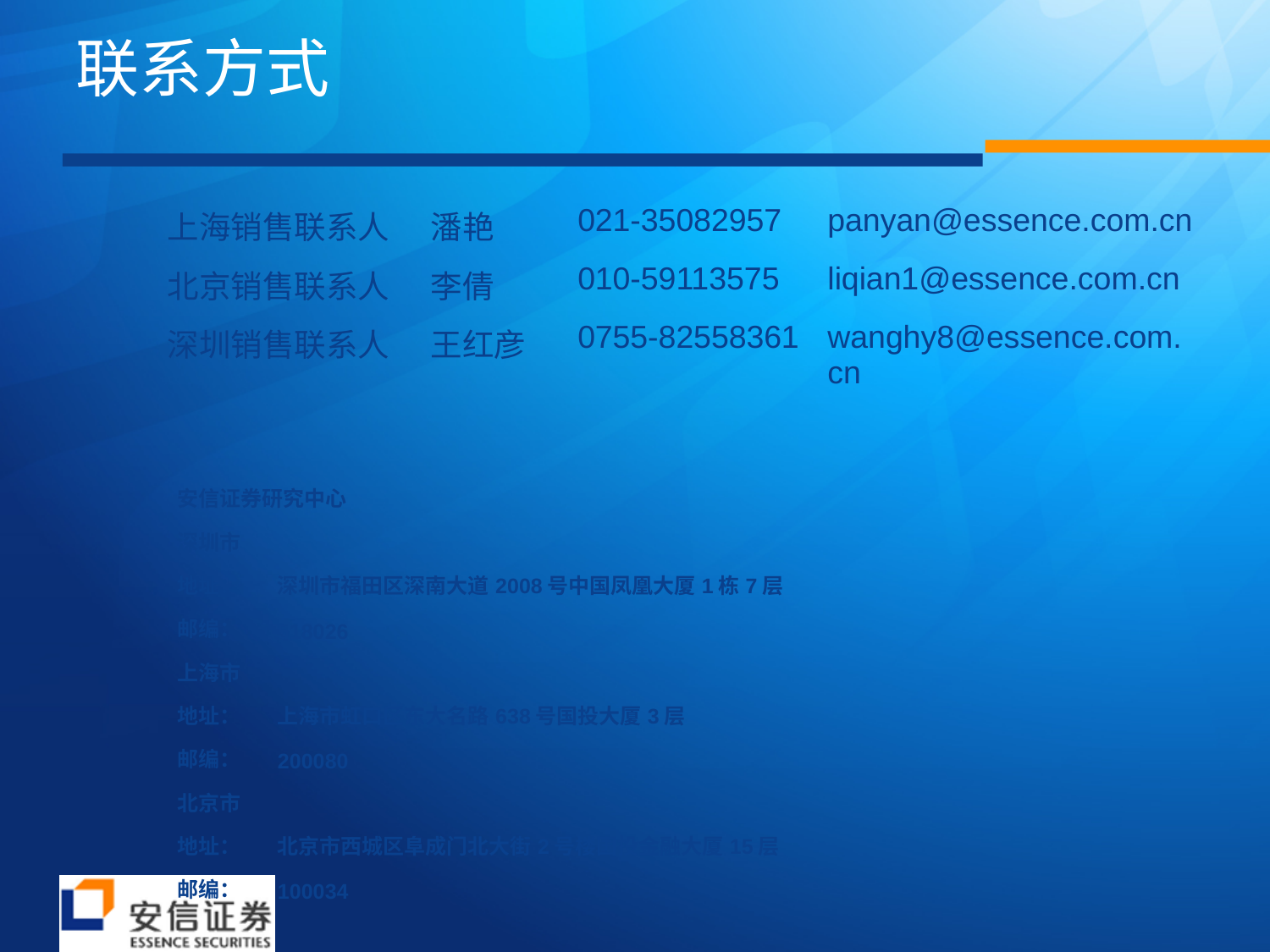

# 联系方式
| 上海销售联系人 | 潘艳 | 021-35082957 | panyan@essence.com.cn |
| --- | --- | --- | --- |
| 北京销售联系人 | 李倩 | 010-59113575 | liqian1@essence.com.cn |
| 深圳销售联系人 | 王红彦 | 0755-82558361 | wanghy8@essence.com.cn |
| 安信证券研究中心 |  |
| --- | --- |
| 深圳市 |  |
| 地址： | 深圳市福田区深南大道2008号中国凤凰大厦1栋7层 |
| 邮编： | 518026 |
| 上海市 |  |
| 地址： | 上海市虹口区东大名路638号国投大厦3层 |
| 邮编： | 200080 |
| 北京市 |  |
| 地址： | 北京市西城区阜成门北大街2号楼国投金融大厦15层 |
| 邮编： | 100034 |